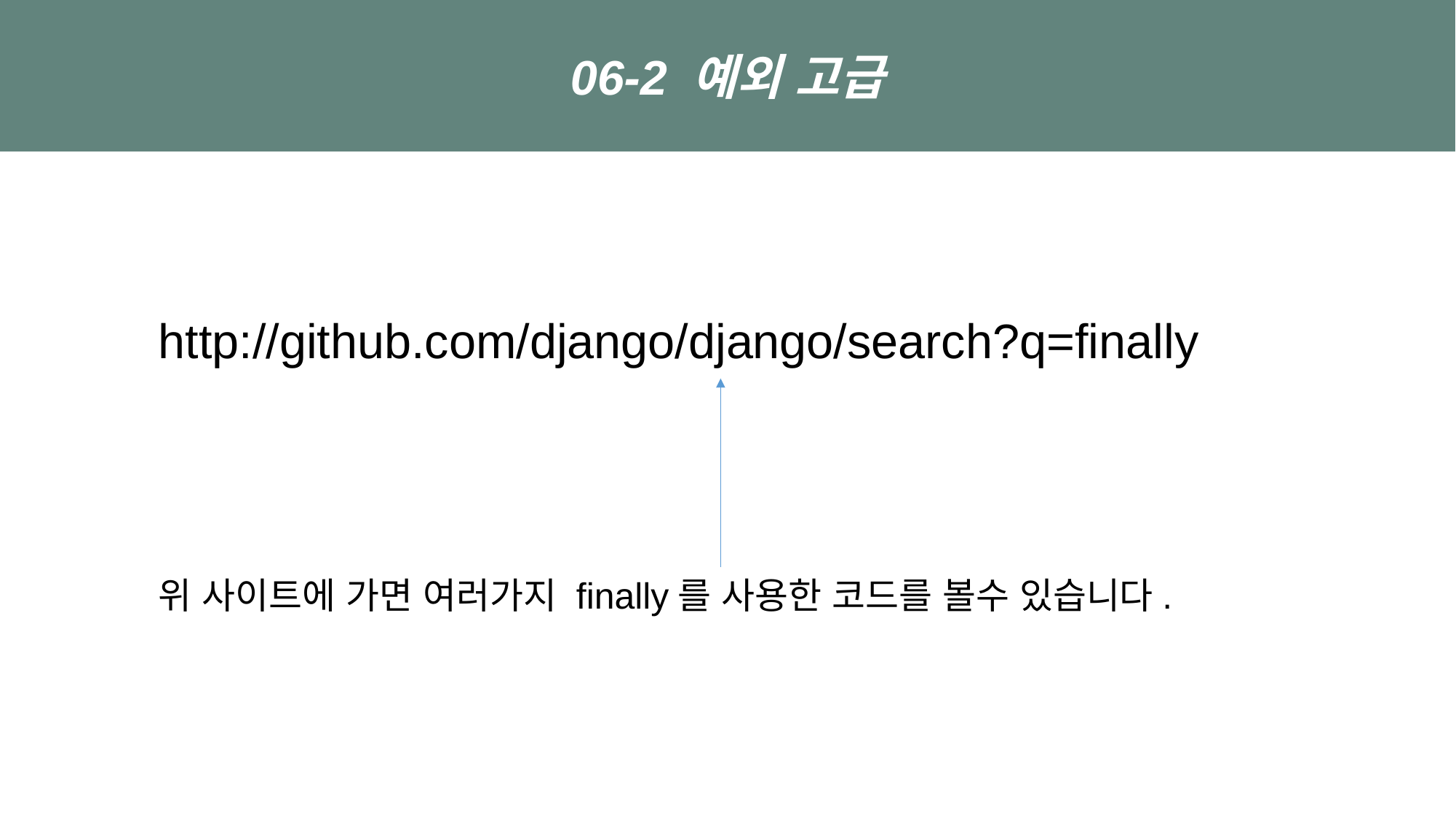

06-2 예외 고급
http://github.com/django/django/search?q=finally
위 사이트에 가면 여러가지 finally를 사용한 코드를 볼수 있습니다.